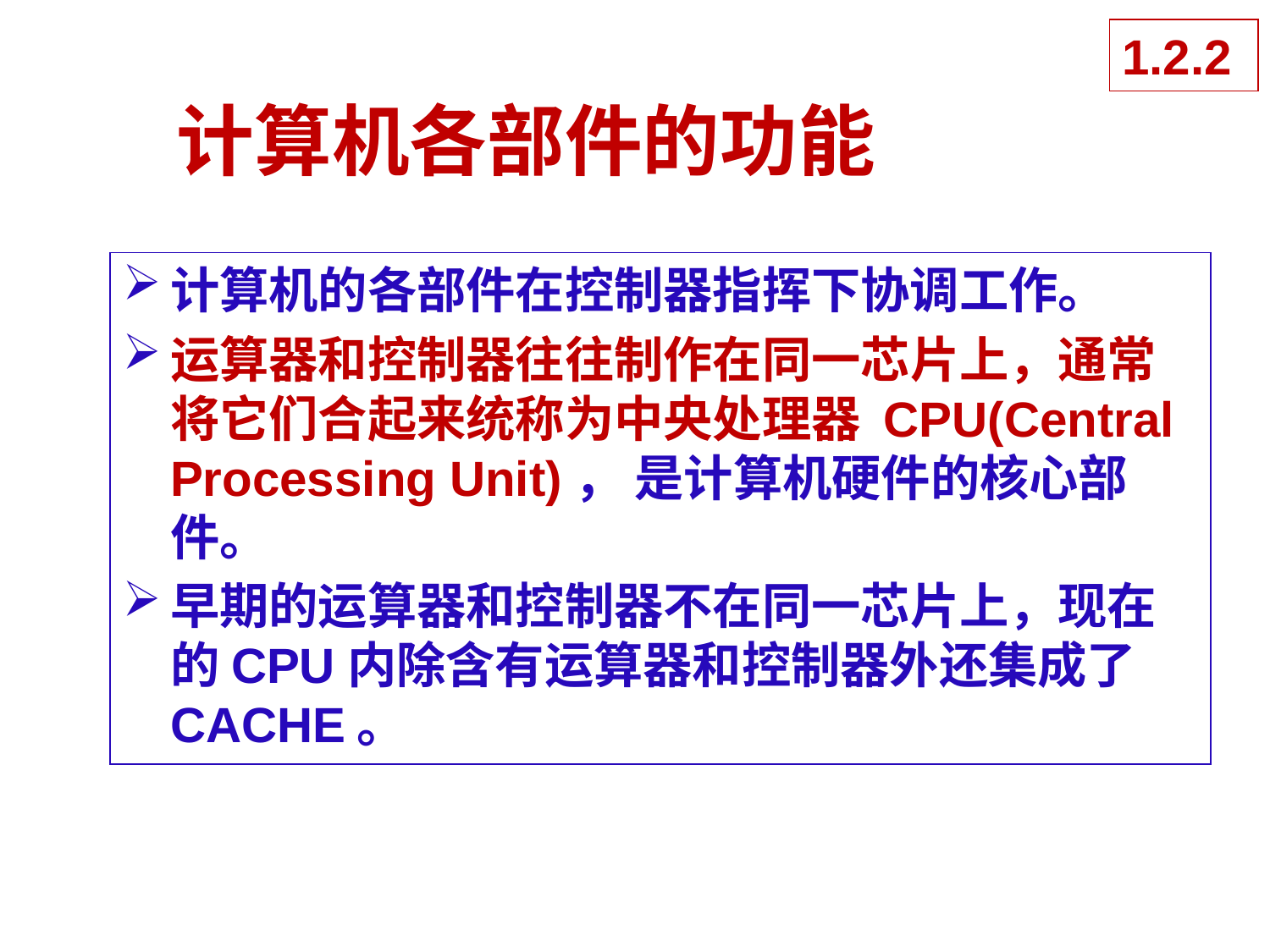

1.2.2
# 计算机各部件的功能
计算机的各部件在控制器指挥下协调工作。
运算器和控制器往往制作在同一芯片上，通常将它们合起来统称为中央处理器 CPU(Central Processing Unit)， 是计算机硬件的核心部件。
早期的运算器和控制器不在同一芯片上，现在的CPU内除含有运算器和控制器外还集成了CACHE。